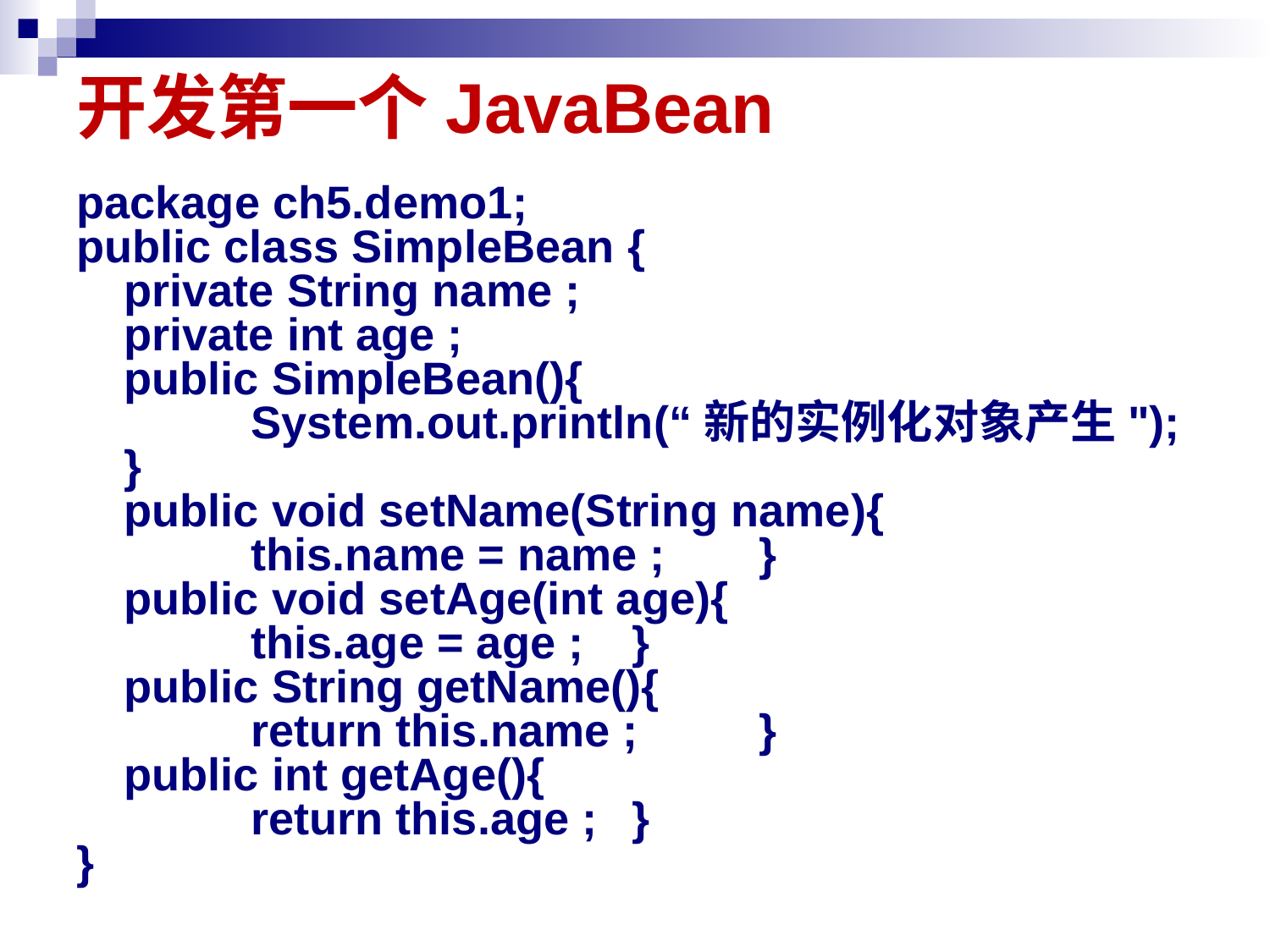

# 开发第一个JavaBean
package ch5.demo1;
public class SimpleBean {
	private String name ;
	private int age ;
	public SimpleBean(){
		System.out.println(“新的实例化对象产生");
	}
	public void setName(String name){
		this.name = name ;	}
	public void setAge(int age){
		this.age = age ;  	}
	public String getName(){
		return this.name ;	}
	public int getAge(){
		return this.age ;	}
}
5